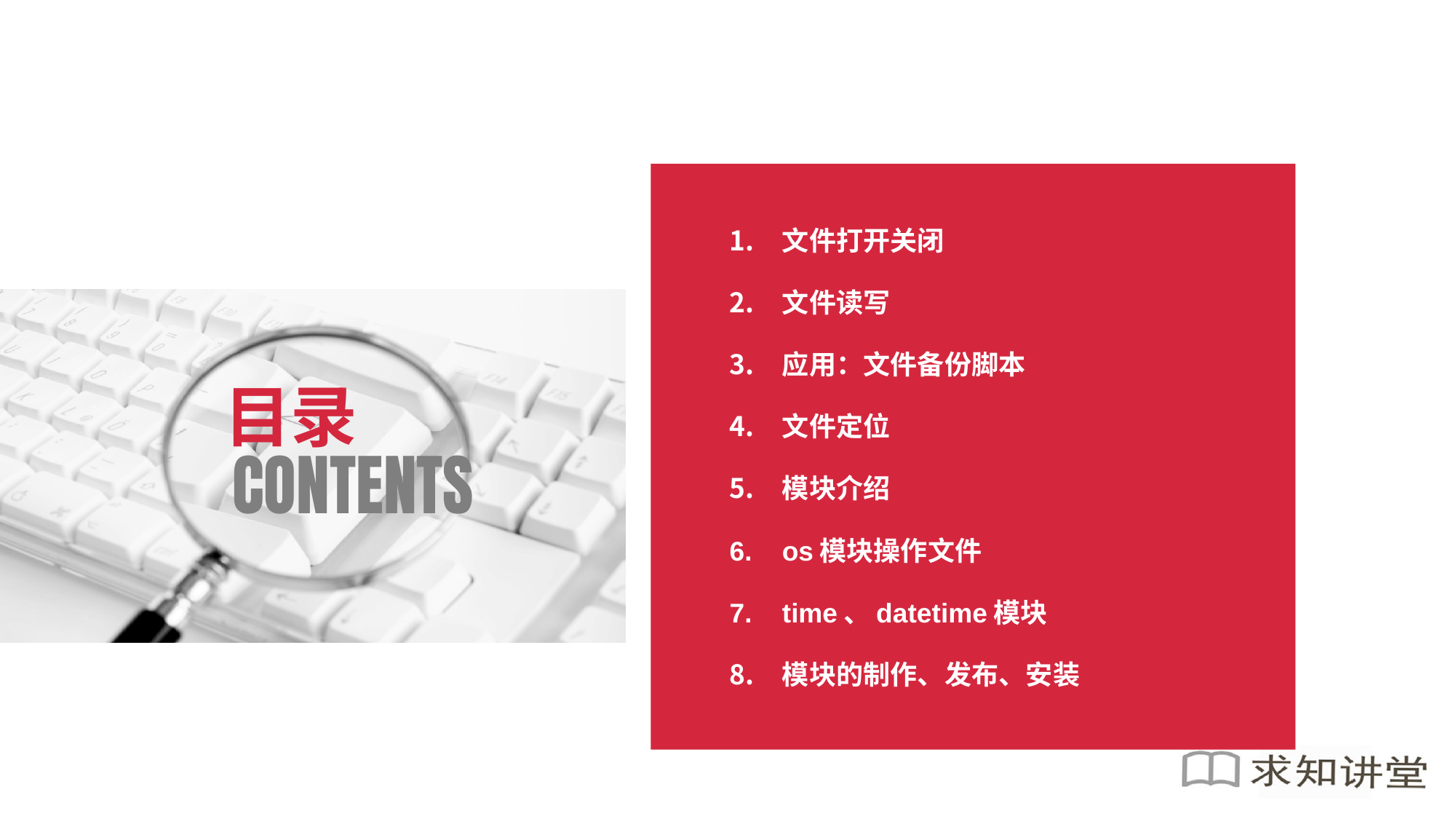

文件打开关闭
文件读写
应用：文件备份脚本
文件定位
模块介绍
os模块操作文件
time、datetime模块
模块的制作、发布、安装